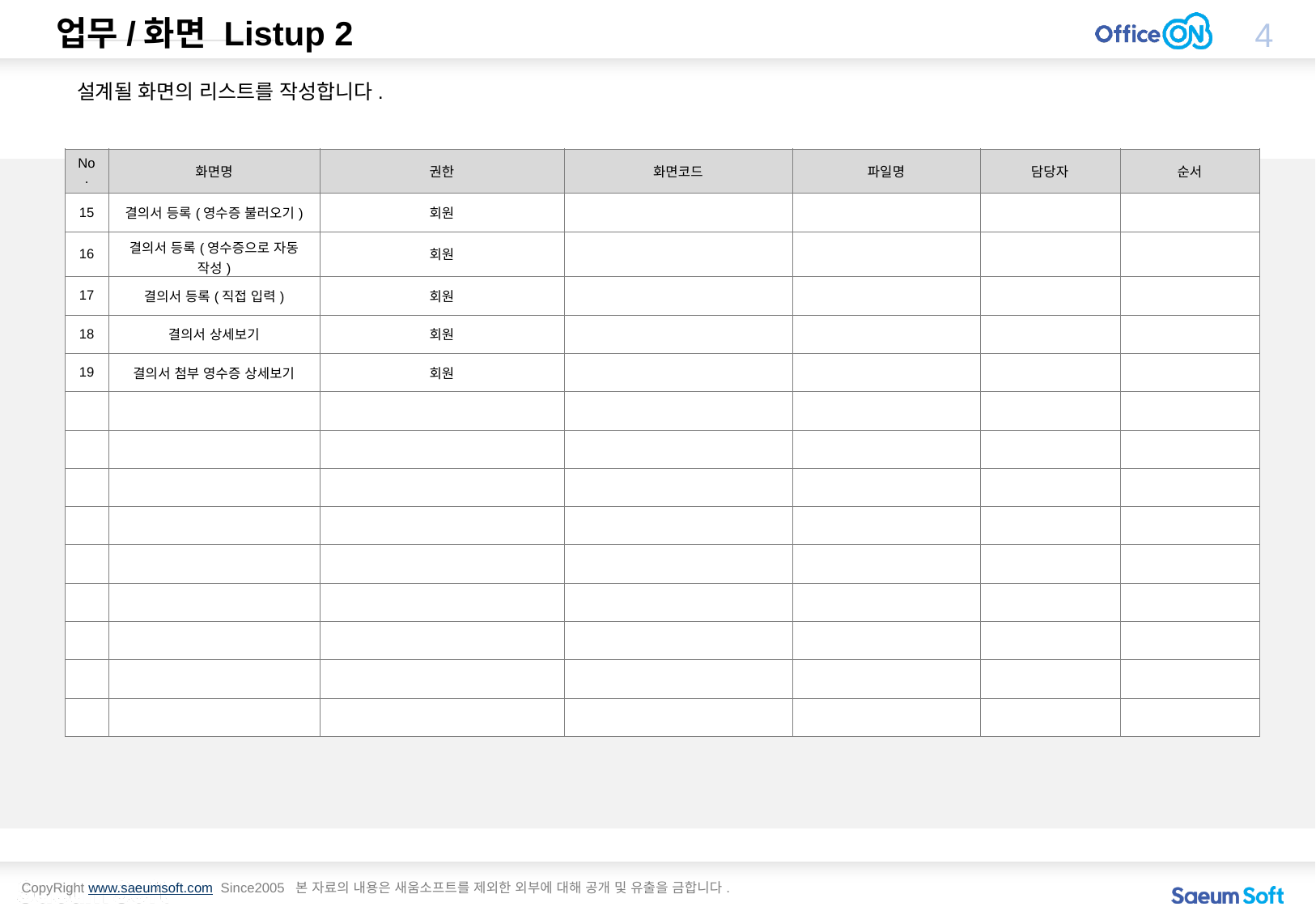

업무/화면 Listup 2
설계될 화면의 리스트를 작성합니다.
| No. | 화면명 | 권한 | 화면코드 | 파일명 | 담당자 | 순서 |
| --- | --- | --- | --- | --- | --- | --- |
| 15 | 결의서 등록(영수증 불러오기) | 회원 |  |  |  |  |
| 16 | 결의서 등록(영수증으로 자동 작성) | 회원 |  |  |  |  |
| 17 | 결의서 등록(직접 입력) | 회원 |  |  |  |  |
| 18 | 결의서 상세보기 | 회원 |  |  |  |  |
| 19 | 결의서 첨부 영수증 상세보기 | 회원 |  |  |  |  |
|  |  |  |  |  |  |  |
|  |  |  |  |  |  |  |
|  |  |  |  |  |  |  |
|  |  |  |  |  |  |  |
|  |  |  |  |  |  |  |
|  |  |  |  |  |  |  |
|  |  |  |  |  |  |  |
|  |  |  |  |  |  |  |
|  |  |  |  |  |  |  |